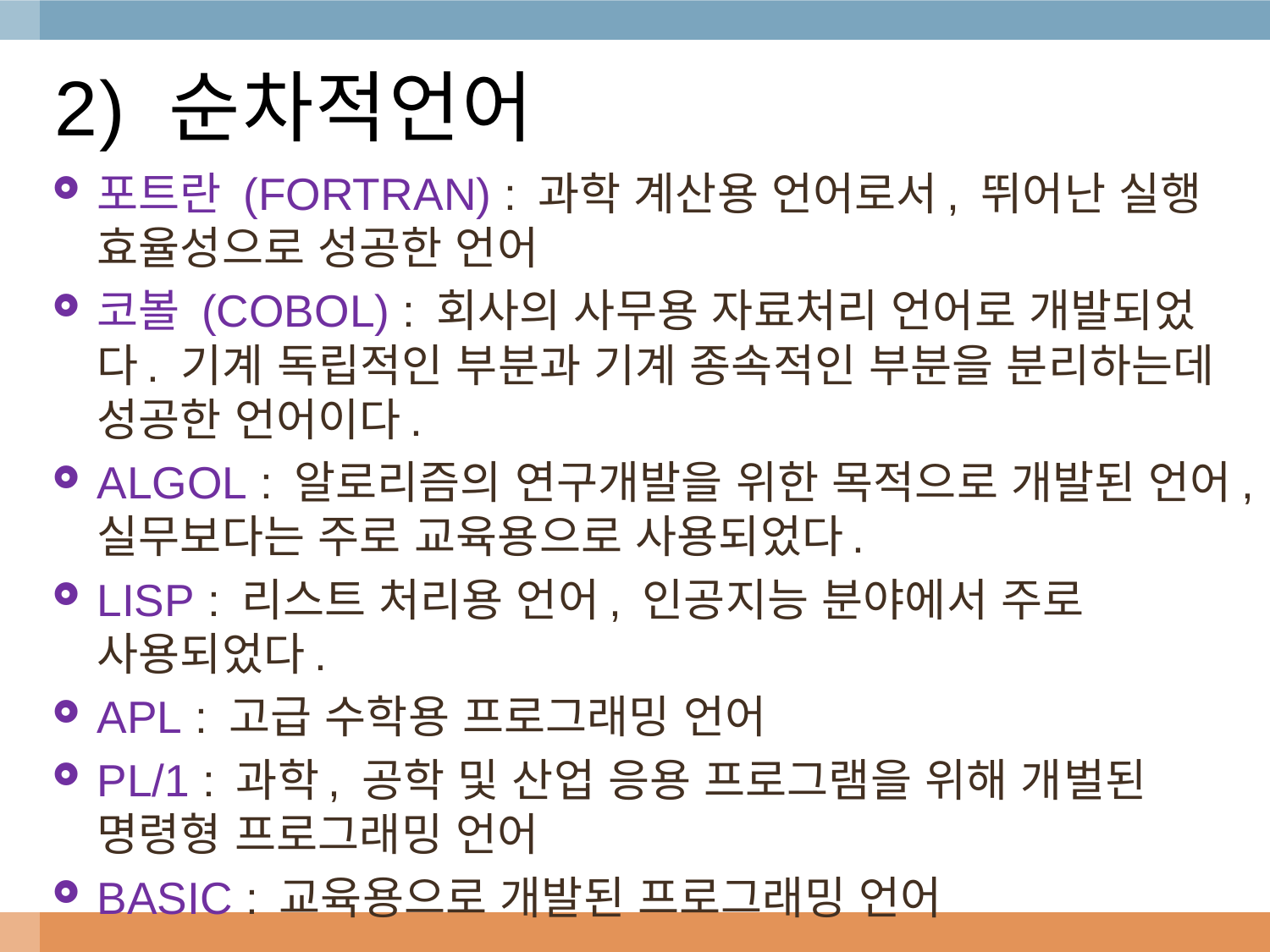

# 2) 순차적언어
포트란 (FORTRAN) : 과학 계산용 언어로서, 뛰어난 실행 효율성으로 성공한 언어
코볼 (COBOL) : 회사의 사무용 자료처리 언어로 개발되었다. 기계 독립적인 부분과 기계 종속적인 부분을 분리하는데 성공한 언어이다.
ALGOL : 알로리즘의 연구개발을 위한 목적으로 개발된 언어, 실무보다는 주로 교육용으로 사용되었다.
LISP : 리스트 처리용 언어, 인공지능 분야에서 주로 사용되었다.
APL : 고급 수학용 프로그래밍 언어
PL/1 : 과학, 공학 및 산업 응용 프로그램을 위해 개벌된 명령형 프로그래밍 언어
BASIC : 교육용으로 개발된 프로그래밍 언어